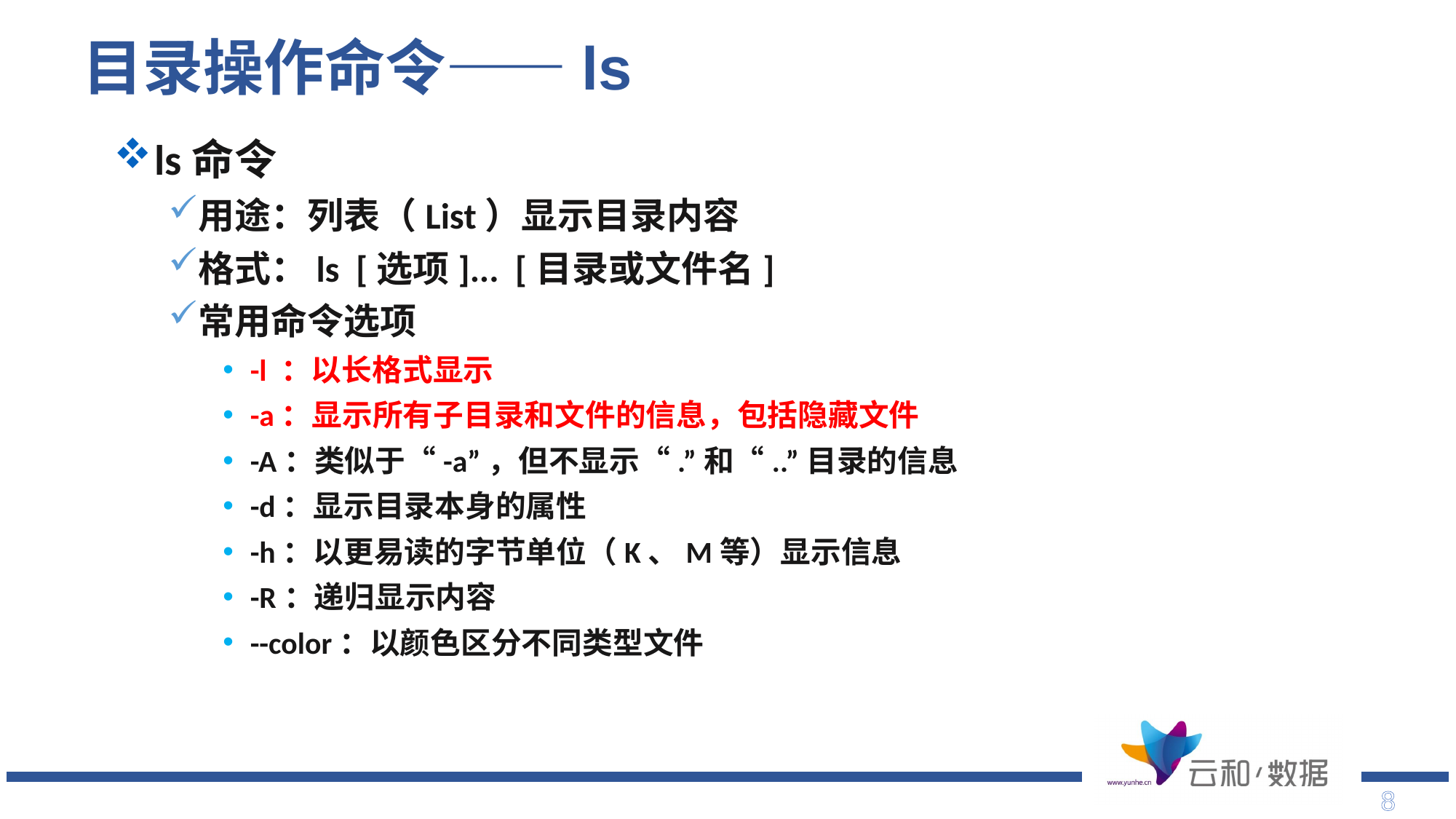

# 目录操作命令——ls
ls命令
用途：列表（List）显示目录内容
格式：ls  [选项]...  [目录或文件名]
常用命令选项
-l ：以长格式显示
-a：显示所有子目录和文件的信息，包括隐藏文件
-A：类似于“-a”，但不显示“.”和“..”目录的信息
-d：显示目录本身的属性
-h：以更易读的字节单位（K、M等）显示信息
-R：递归显示内容
--color：以颜色区分不同类型文件